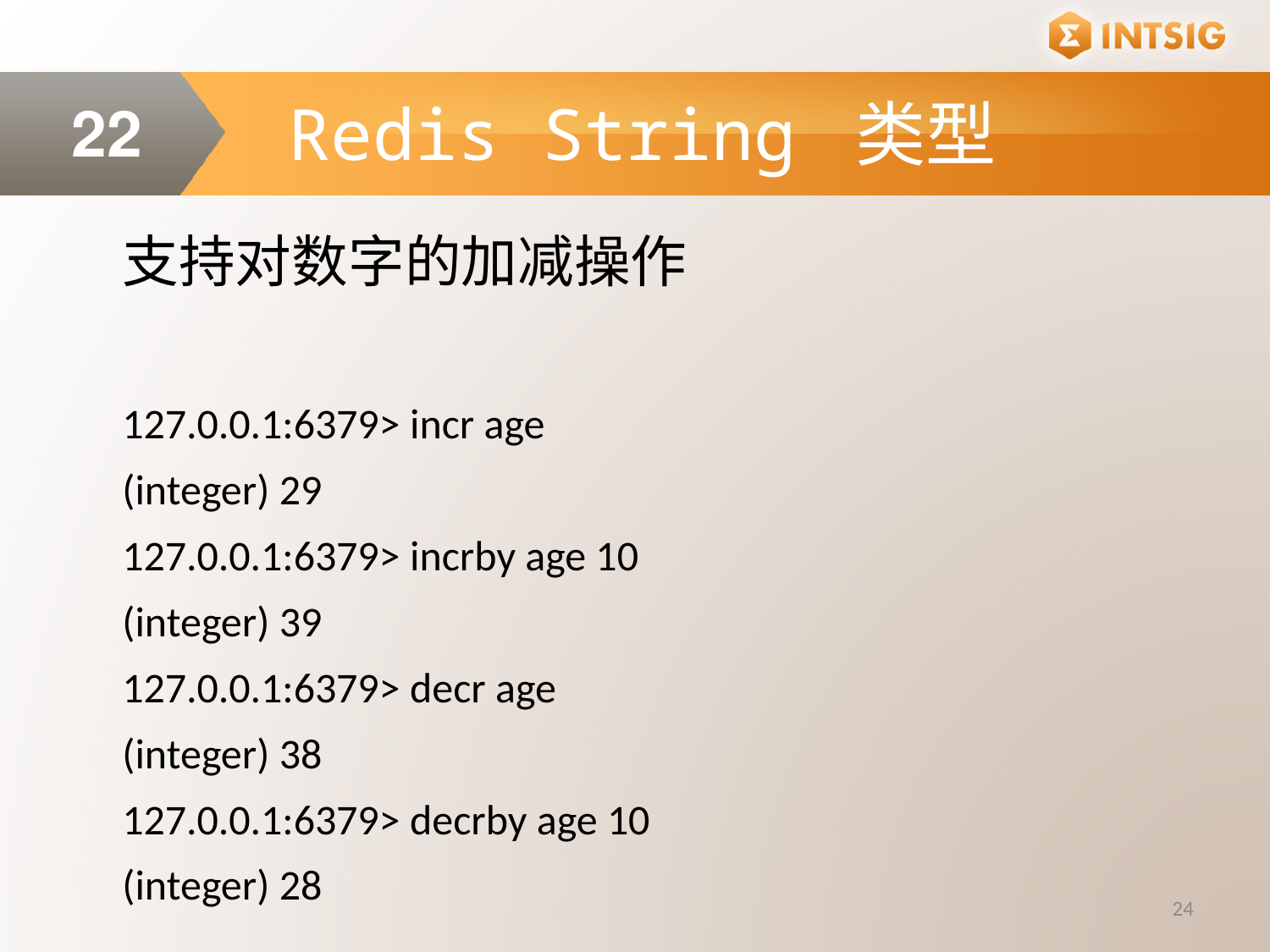

Redis String 类型
22
支持对数字的加减操作

127.0.0.1:6379> incr age
(integer) 29
127.0.0.1:6379> incrby age 10
(integer) 39
127.0.0.1:6379> decr age
(integer) 38
127.0.0.1:6379> decrby age 10
(integer) 28
24